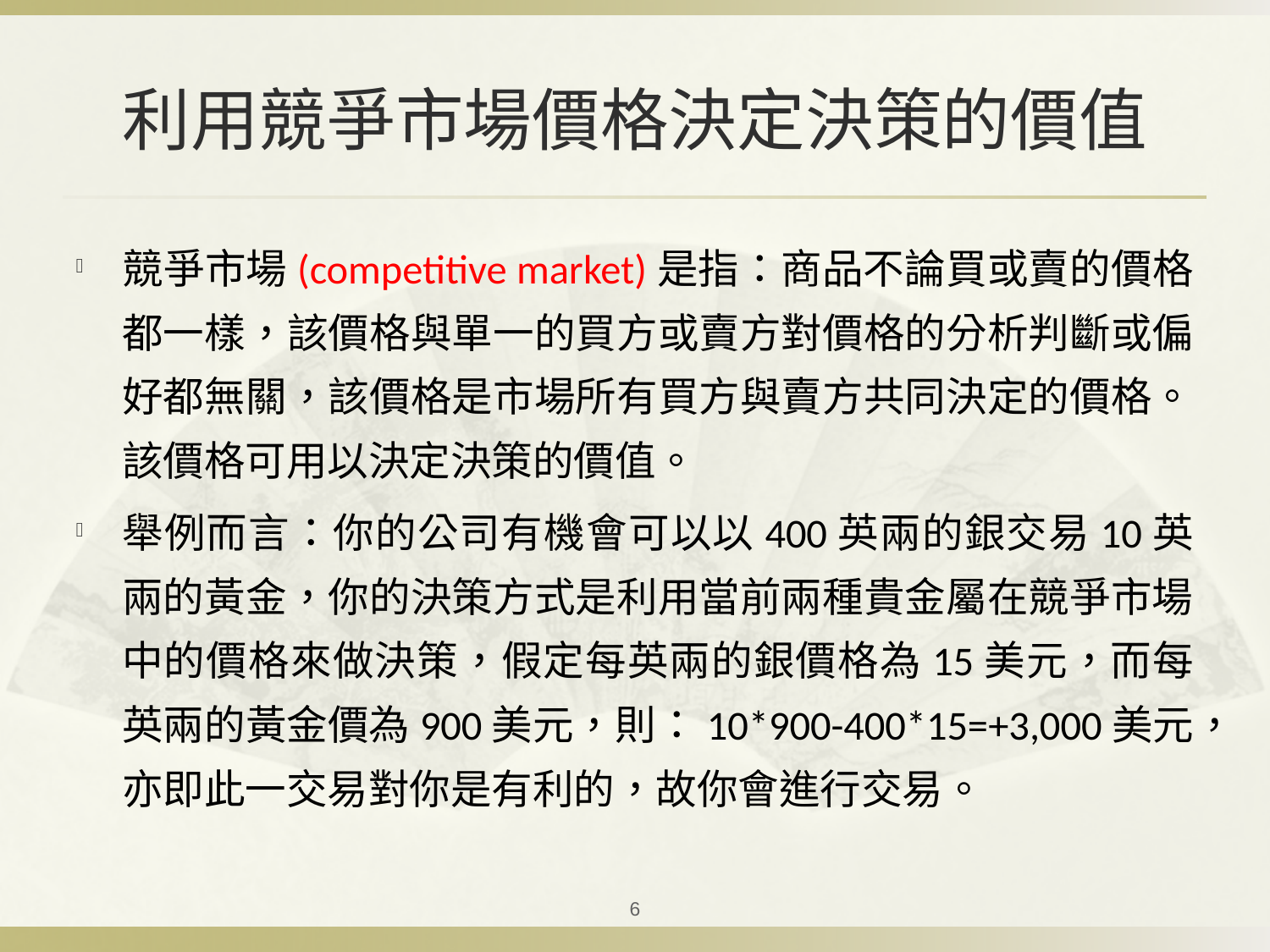

# 利用競爭市場價格決定決策的價值
競爭市場(competitive market)是指：商品不論買或賣的價格都一樣，該價格與單一的買方或賣方對價格的分析判斷或偏好都無關，該價格是市場所有買方與賣方共同決定的價格。該價格可用以決定決策的價值。
舉例而言：你的公司有機會可以以400英兩的銀交易10英兩的黃金，你的決策方式是利用當前兩種貴金屬在競爭市場中的價格來做決策，假定每英兩的銀價格為15美元，而每英兩的黃金價為900美元，則：10*900-400*15=+3,000美元，亦即此一交易對你是有利的，故你會進行交易。
6